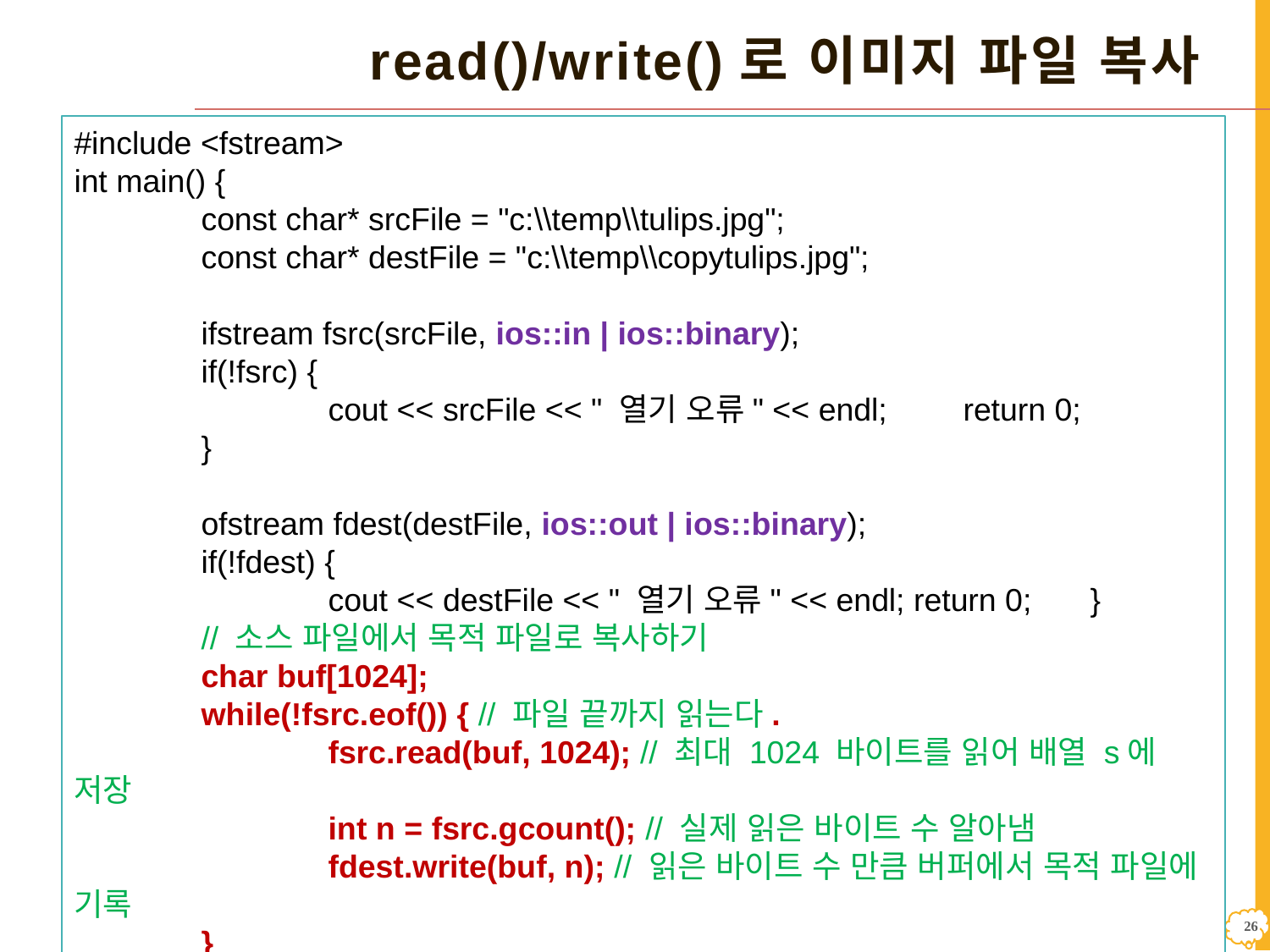

# read()/write()로 이미지 파일 복사
#include <fstream>
int main() {
	const char* srcFile = "c:\\temp\\tulips.jpg";
	const char* destFile = "c:\\temp\\copytulips.jpg";

	ifstream fsrc(srcFile, ios::in | ios::binary);
	if(!fsrc) {
		cout << srcFile << " 열기 오류" << endl; 	return 0; 	}

	ofstream fdest(destFile, ios::out | ios::binary);
	if(!fdest) {
		cout << destFile << " 열기 오류" << endl; return 0;	}
	// 소스 파일에서 목적 파일로 복사하기
	char buf[1024];
	while(!fsrc.eof()) { // 파일 끝까지 읽는다.
		fsrc.read(buf, 1024); // 최대 1024 바이트를 읽어 배열 s에 저장
		int n = fsrc.gcount(); // 실제 읽은 바이트 수 알아냄
		fdest.write(buf, n); // 읽은 바이트 수 만큼 버퍼에서 목적 파일에 기록
	}
	cout << srcFile << "을 " << destFile << "로 복사 완료" << endl;
	fsrc.close(); 	fdest.close(); }
read()와 write()를 이용하여 텍스트 파일이든 바이너리 파일이든 복사하는 프로그램을 작성하라.
26